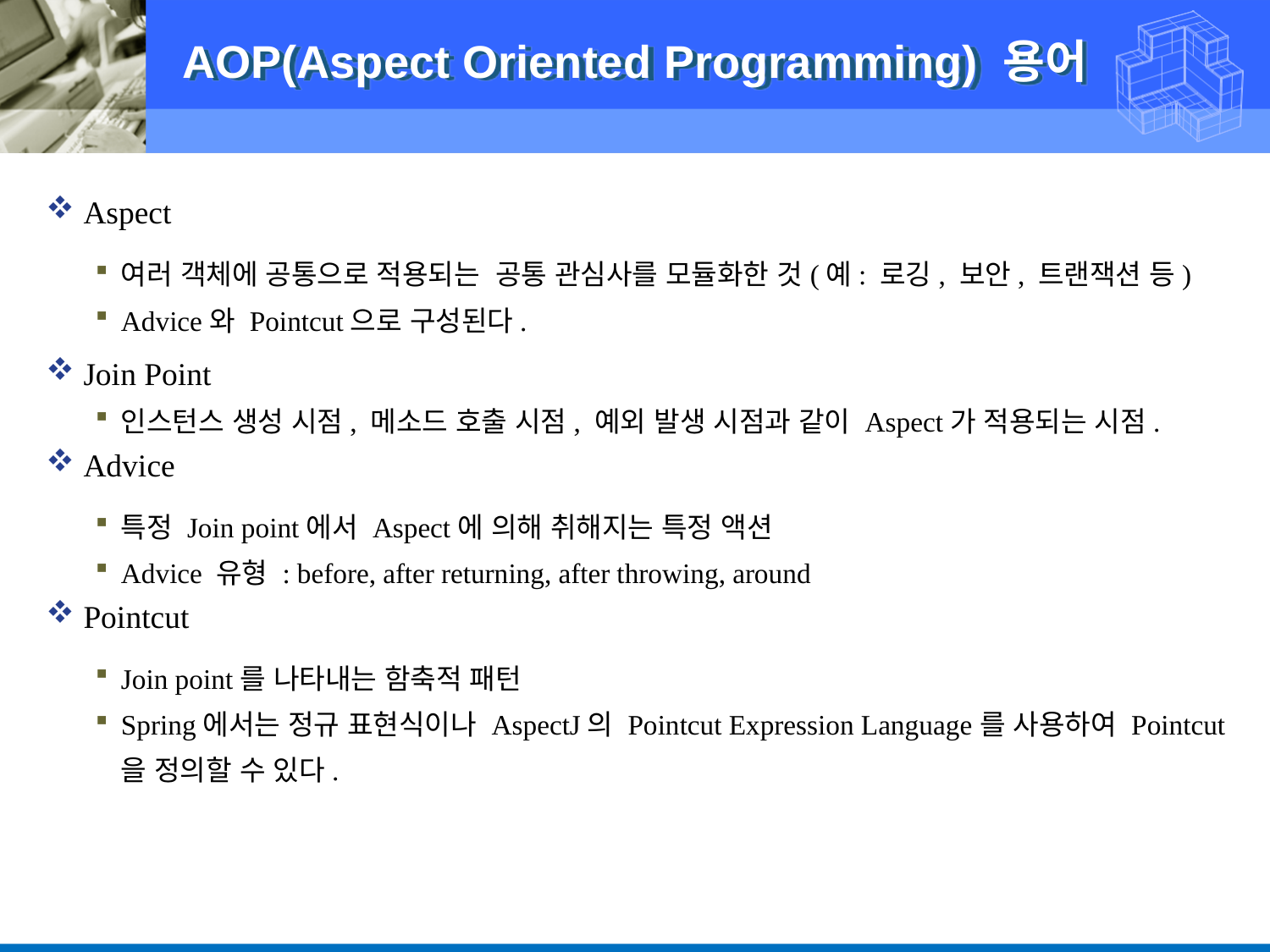

AOP(Aspect Oriented Programming) 용어
Aspect
여러 객체에 공통으로 적용되는  공통 관심사를 모듈화한 것(예: 로깅, 보안, 트랜잭션 등)
Advice와 Pointcut으로 구성된다.
Join Point
인스턴스 생성 시점, 메소드 호출 시점, 예외 발생 시점과 같이 Aspect가 적용되는 시점.
Advice
특정 Join point에서 Aspect에 의해 취해지는 특정 액션
Advice 유형 : before, after returning, after throwing, around
Pointcut
Join point를 나타내는 함축적 패턴
Spring에서는 정규 표현식이나 AspectJ의 Pointcut Expression Language를 사용하여 Pointcut을 정의할 수 있다.